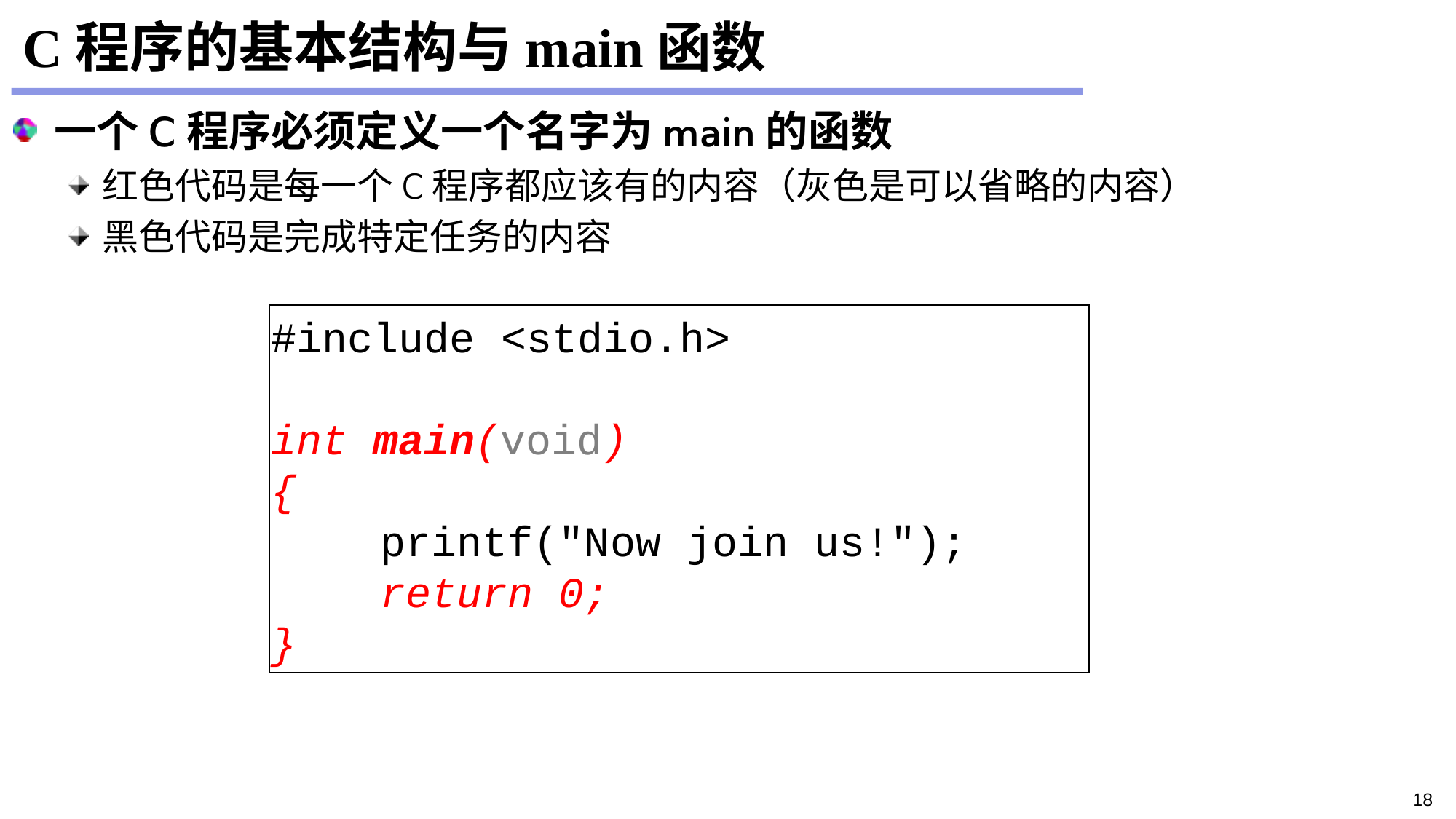

# C程序的基本结构与main函数
一个C程序必须定义一个名字为main的函数
红色代码是每一个C程序都应该有的内容（灰色是可以省略的内容）
黑色代码是完成特定任务的内容
#include <stdio.h>

int main(void)
{
	printf("Now join us!");
	return 0;
}
18